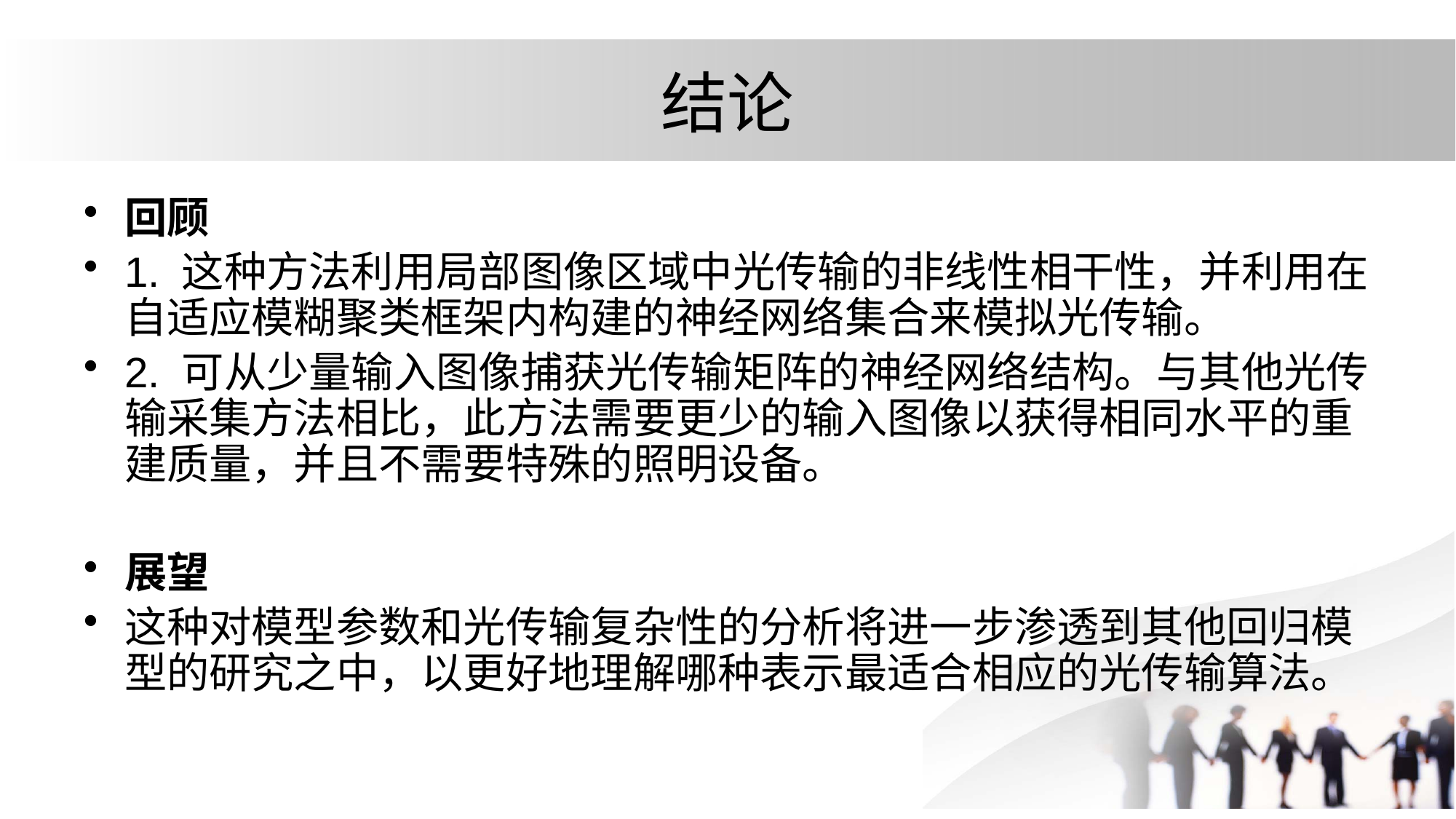

# 结论
回顾
1. 这种方法利用局部图像区域中光传输的非线性相干性，并利用在自适应模糊聚类框架内构建的神经网络集合来模拟光传输。
2. 可从少量输入图像捕获光传输矩阵的神经网络结构。与其他光传输采集方法相比，此方法需要更少的输入图像以获得相同水平的重建质量，并且不需要特殊的照明设备。

展望
这种对模型参数和光传输复杂性的分析将进一步渗透到其他回归模型的研究之中，以更好地理解哪种表示最适合相应的光传输算法。